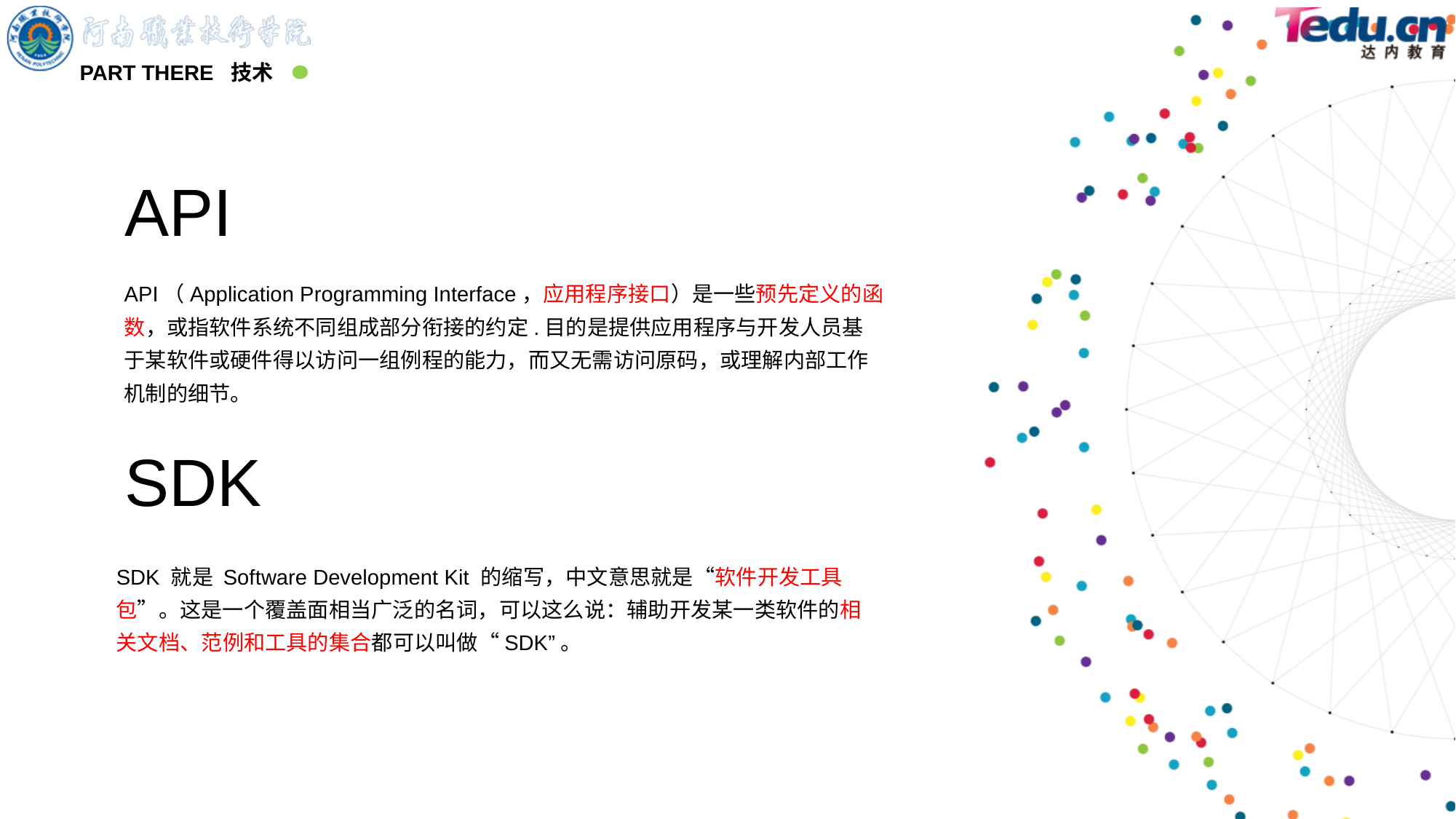

PART THERE  技术

API
API（Application Programming Interface，应用程序接口）是一些预先定义的函数，或指软件系统不同组成部分衔接的约定.目的是提供应用程序与开发人员基于某软件或硬件得以访问一组例程的能力，而又无需访问原码，或理解内部工作机制的细节。
SDK
SDK 就是 Software Development Kit 的缩写，中文意思就是“软件开发工具包”。这是一个覆盖面相当广泛的名词，可以这么说：辅助开发某一类软件的相关文档、范例和工具的集合都可以叫做“SDK”。